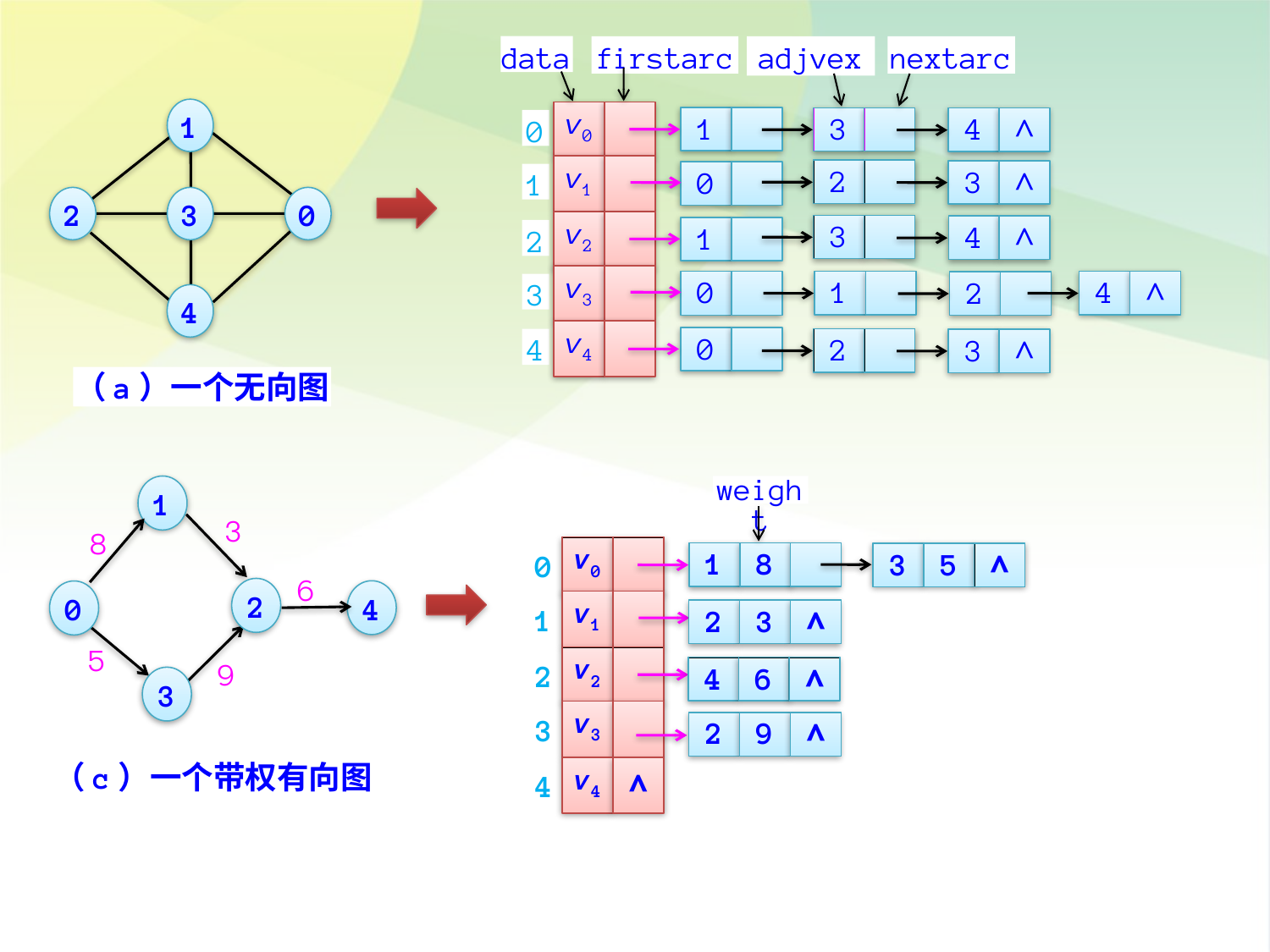

firstarc
adjvex
nextarc
data

v0

1

3

4
∧
0

v1

2

3
∧
0

1

v2

3

4
∧
1

2

v3

1

4
∧
0

2

3

v4

0

4
2

3
∧

1

2
3
0

4
（a）一个无向图

1
3

8
6
2
4
0

5
9
3
（c）一个带权有向图
weight
v0

1
8

3
5
∧

0

v1

1
2
3
∧

v2

2
4
6
∧

v3

3
2
9
∧

v4
∧
4